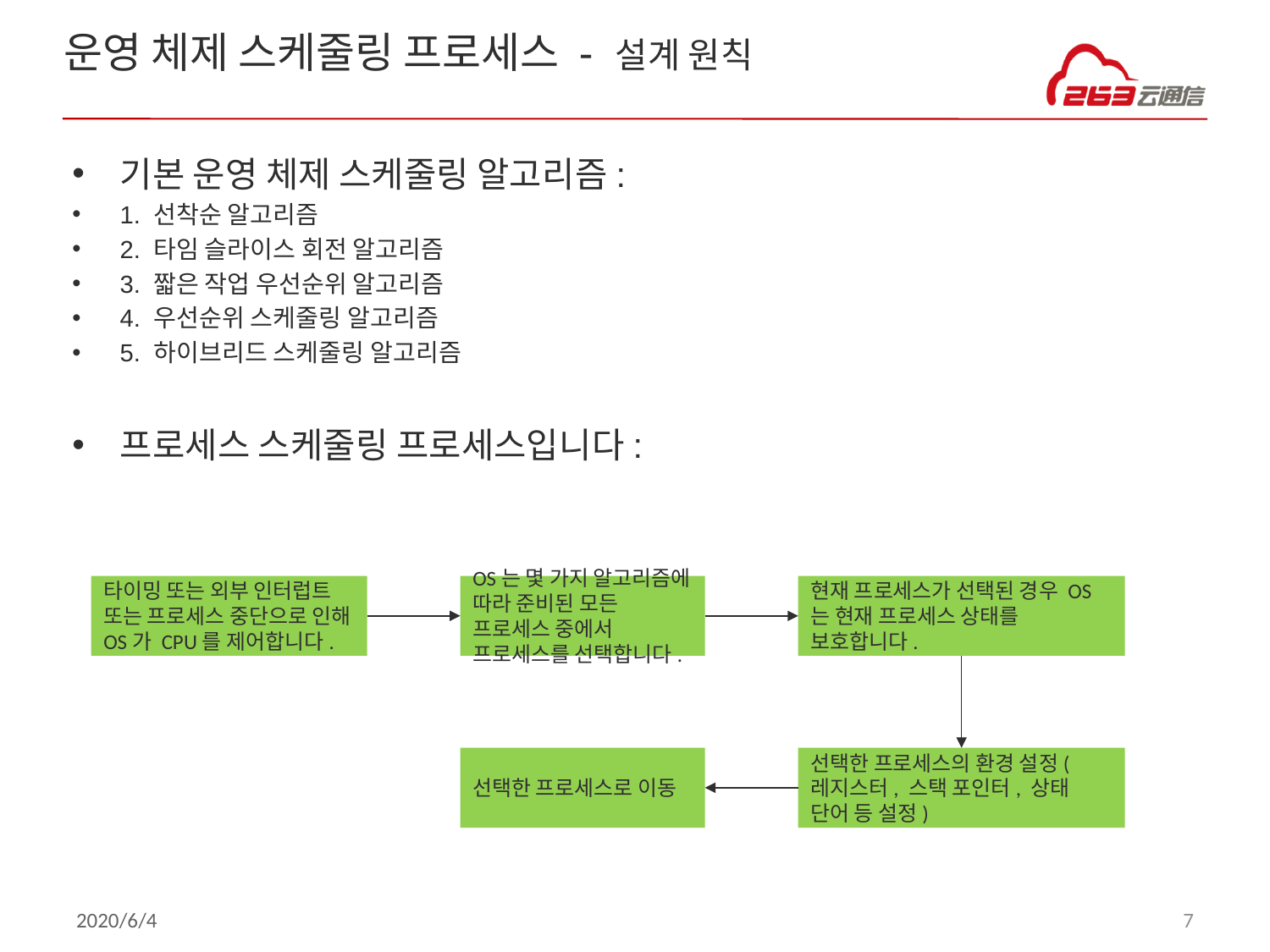

# 운영 체제 스케줄링 프로세스 - 설계 원칙
기본 운영 체제 스케줄링 알고리즘:
1. 선착순 알고리즘
2. 타임 슬라이스 회전 알고리즘
3. 짧은 작업 우선순위 알고리즘
4. 우선순위 스케줄링 알고리즘
5. 하이브리드 스케줄링 알고리즘

프로세스 스케줄링 프로세스입니다:

타이밍 또는 외부 인터럽트 또는 프로세스 중단으로 인해 OS가 CPU를 제어합니다.
OS는 몇 가지 알고리즘에 따라 준비된 모든 프로세스 중에서 프로세스를 선택합니다.
현재 프로세스가 선택된 경우 OS는 현재 프로세스 상태를 보호합니다.
선택한 프로세스로 이동
선택한 프로세스의 환경 설정(레지스터, 스택 포인터, 상태 단어 등 설정)